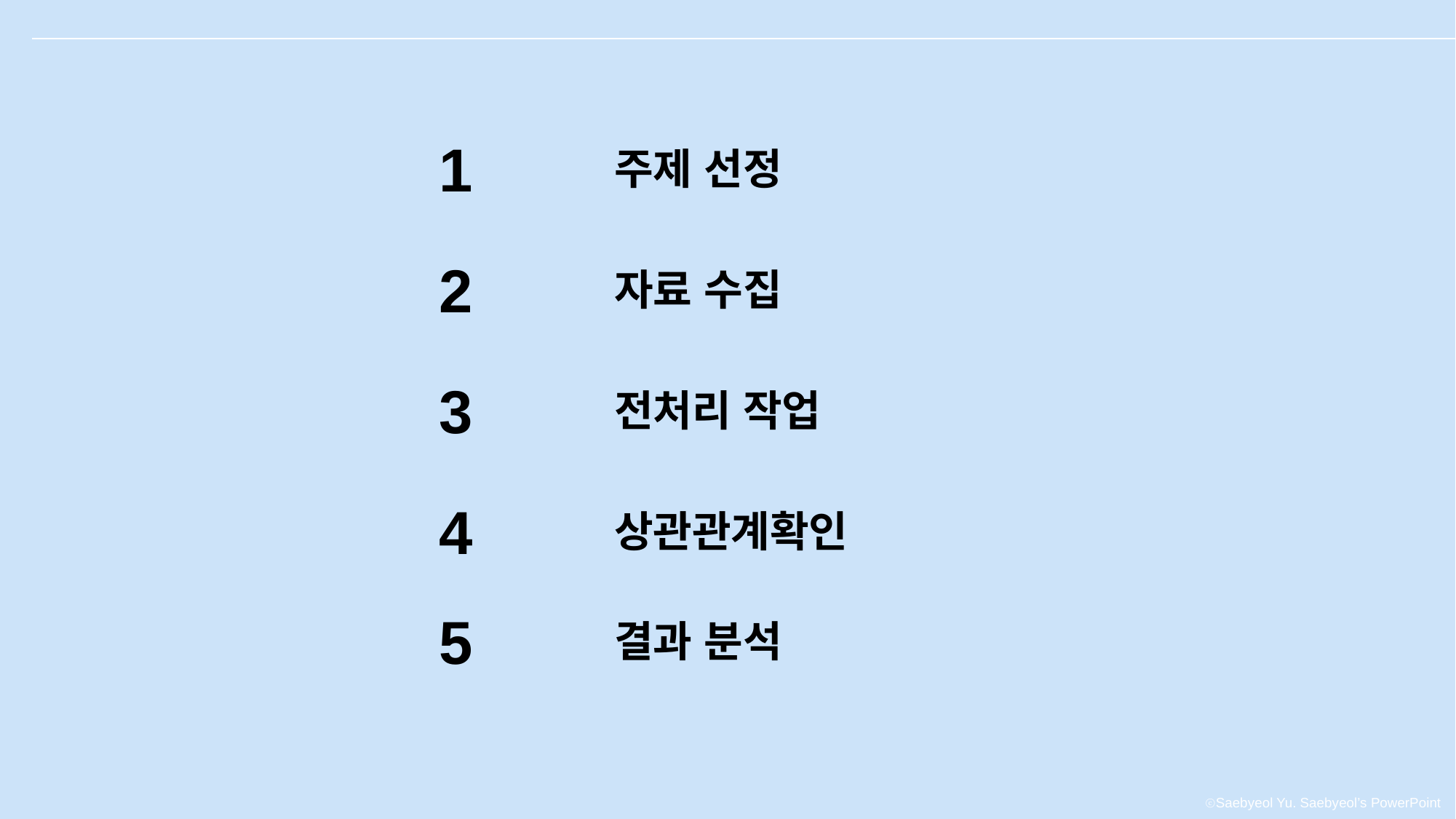

1
주제 선정
2
자료 수집
3
전처리 작업
4
상관관계확인
5
결과 분석